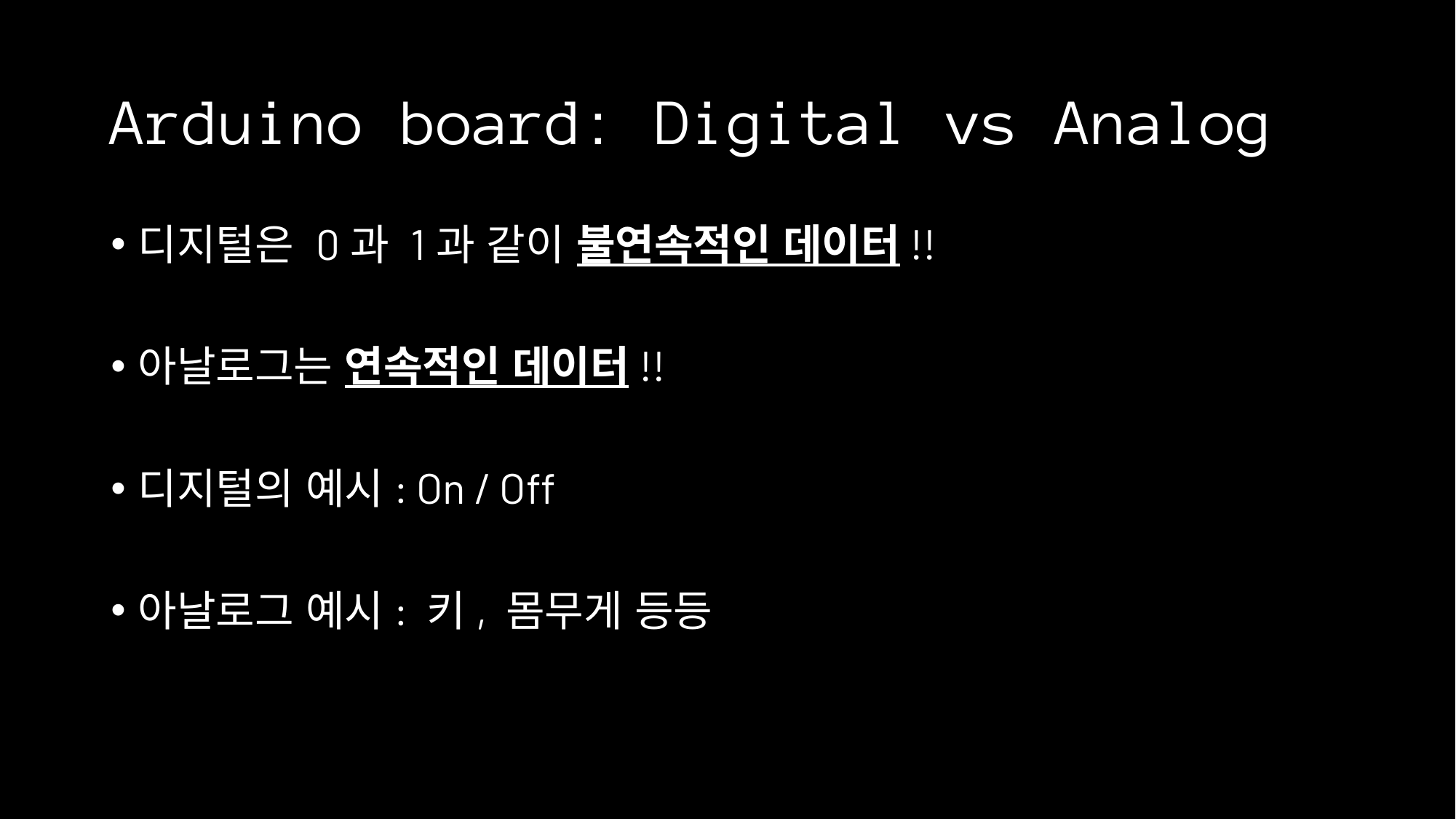

# Arduino board: Digital vs Analog
디지털은 0과 1과 같이 불연속적인 데이터!!

아날로그는 연속적인 데이터!!

디지털의 예시: On / Off

아날로그 예시: 키, 몸무게 등등